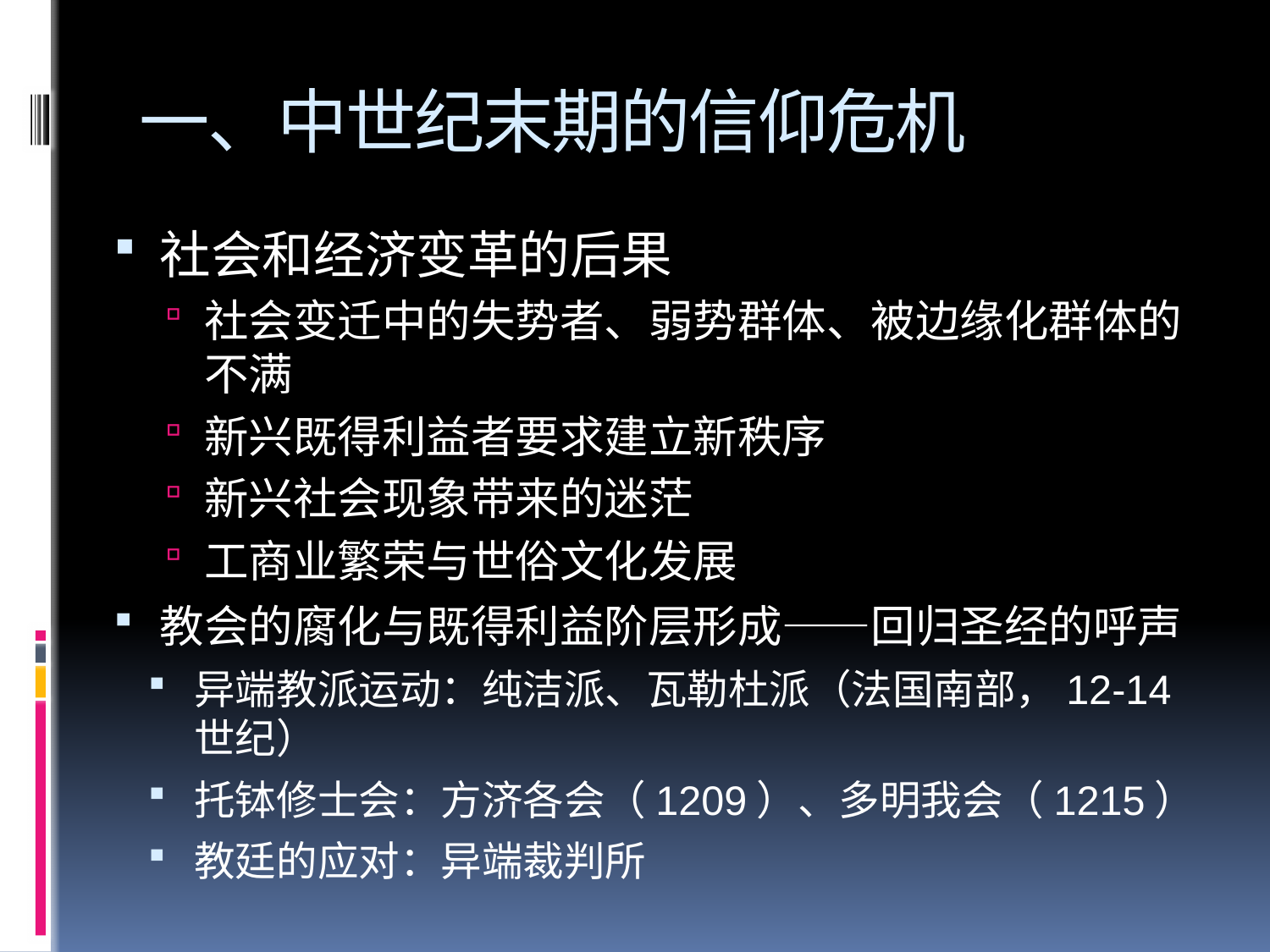

# 一、中世纪末期的信仰危机
社会和经济变革的后果
社会变迁中的失势者、弱势群体、被边缘化群体的不满
新兴既得利益者要求建立新秩序
新兴社会现象带来的迷茫
工商业繁荣与世俗文化发展
教会的腐化与既得利益阶层形成——回归圣经的呼声
异端教派运动：纯洁派、瓦勒杜派（法国南部，12-14世纪）
托钵修士会：方济各会（1209）、多明我会（1215）
教廷的应对：异端裁判所